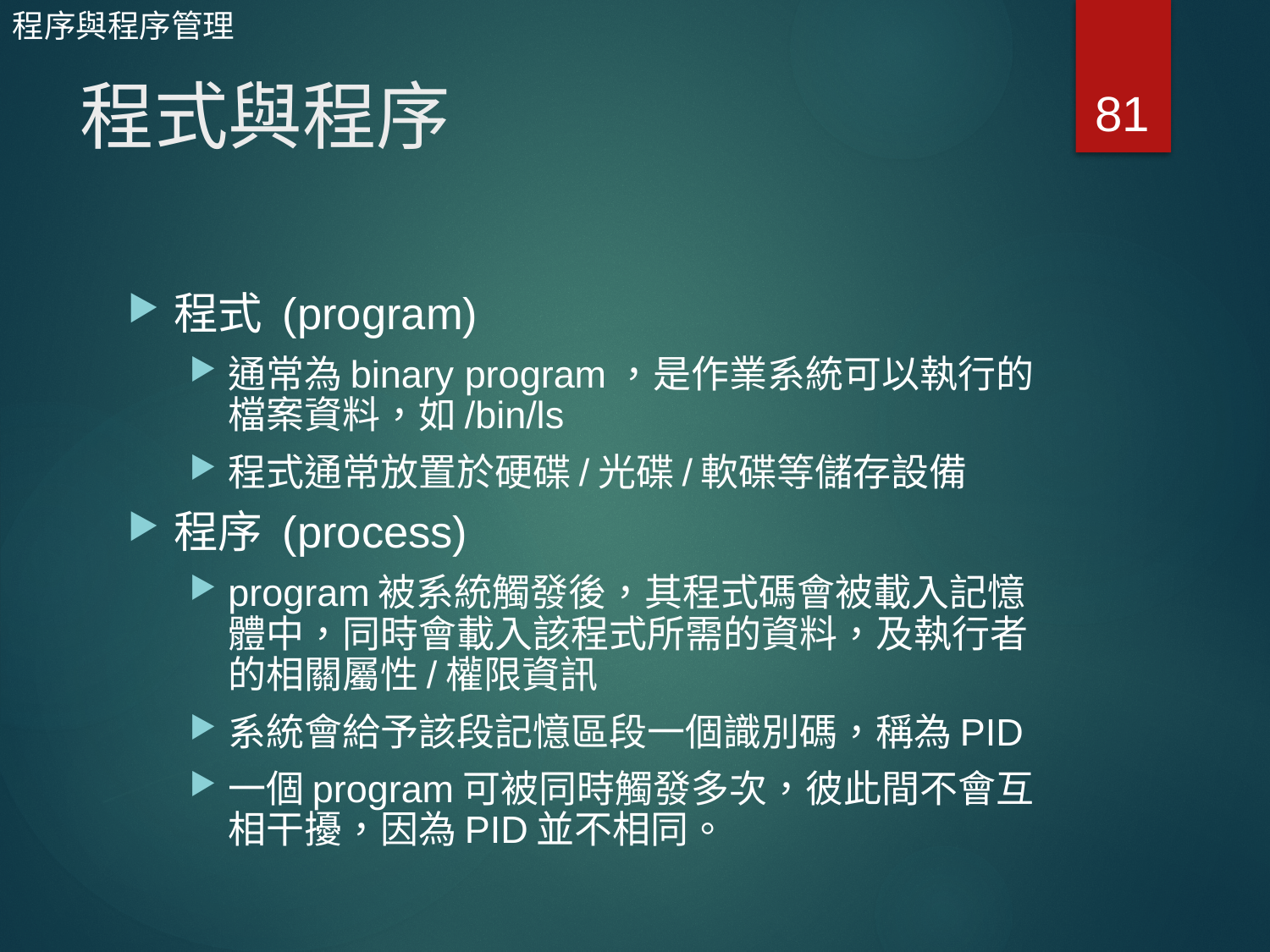

程序與程序管理
81
# 程式與程序
程式 (program)
通常為binary program，是作業系統可以執行的檔案資料，如/bin/ls
程式通常放置於硬碟/光碟/軟碟等儲存設備
程序 (process)
program被系統觸發後，其程式碼會被載入記憶體中，同時會載入該程式所需的資料，及執行者的相關屬性/權限資訊
系統會給予該段記憶區段一個識別碼，稱為PID
一個program可被同時觸發多次，彼此間不會互相干擾，因為PID並不相同。